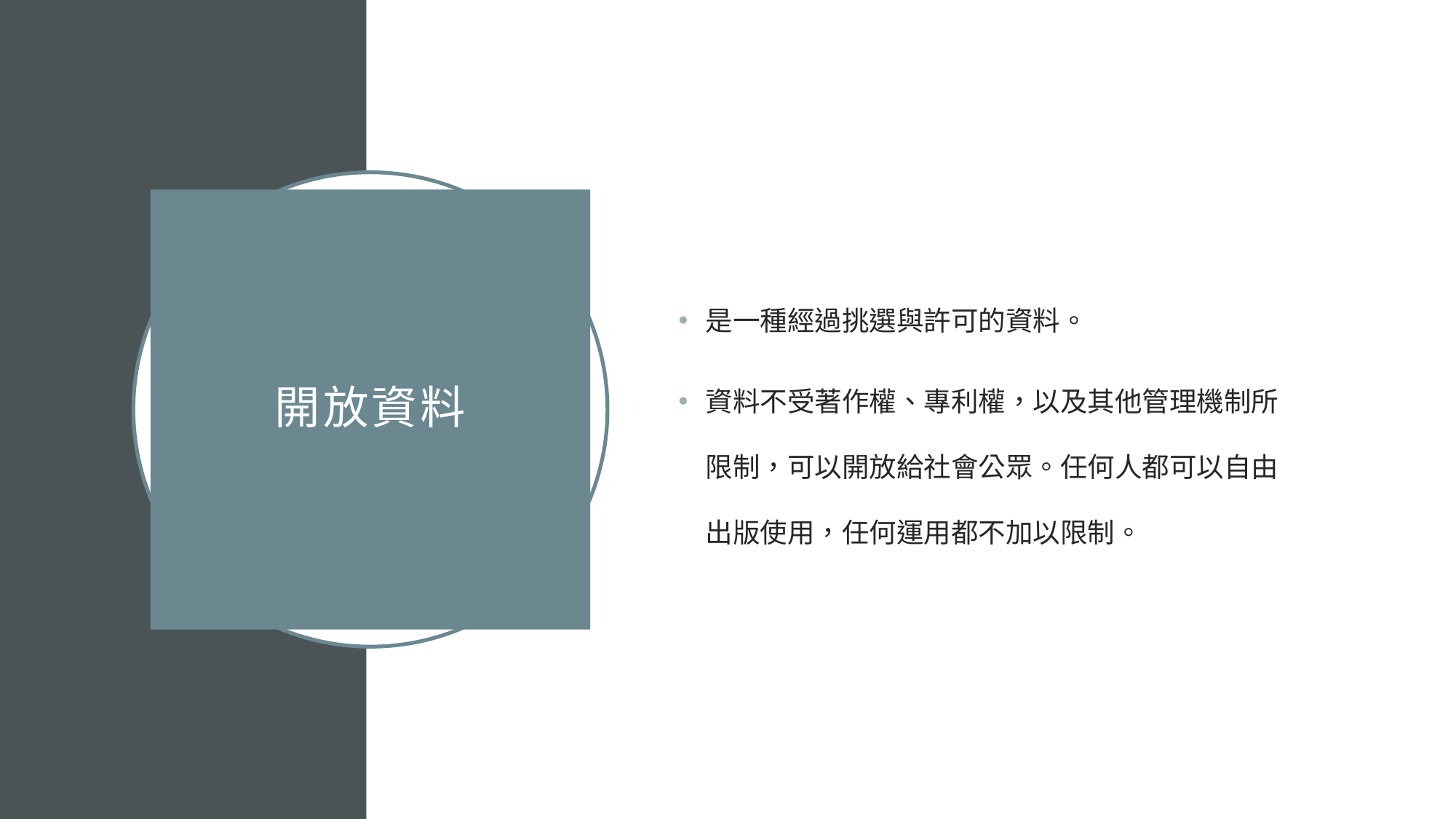

是一種經過挑選與許可的資料。
資料不受著作權、專利權，以及其他管理機制所限制，可以開放給社會公眾。任何人都可以自由出版使用，任何運用都不加以限制。

# 開放資料